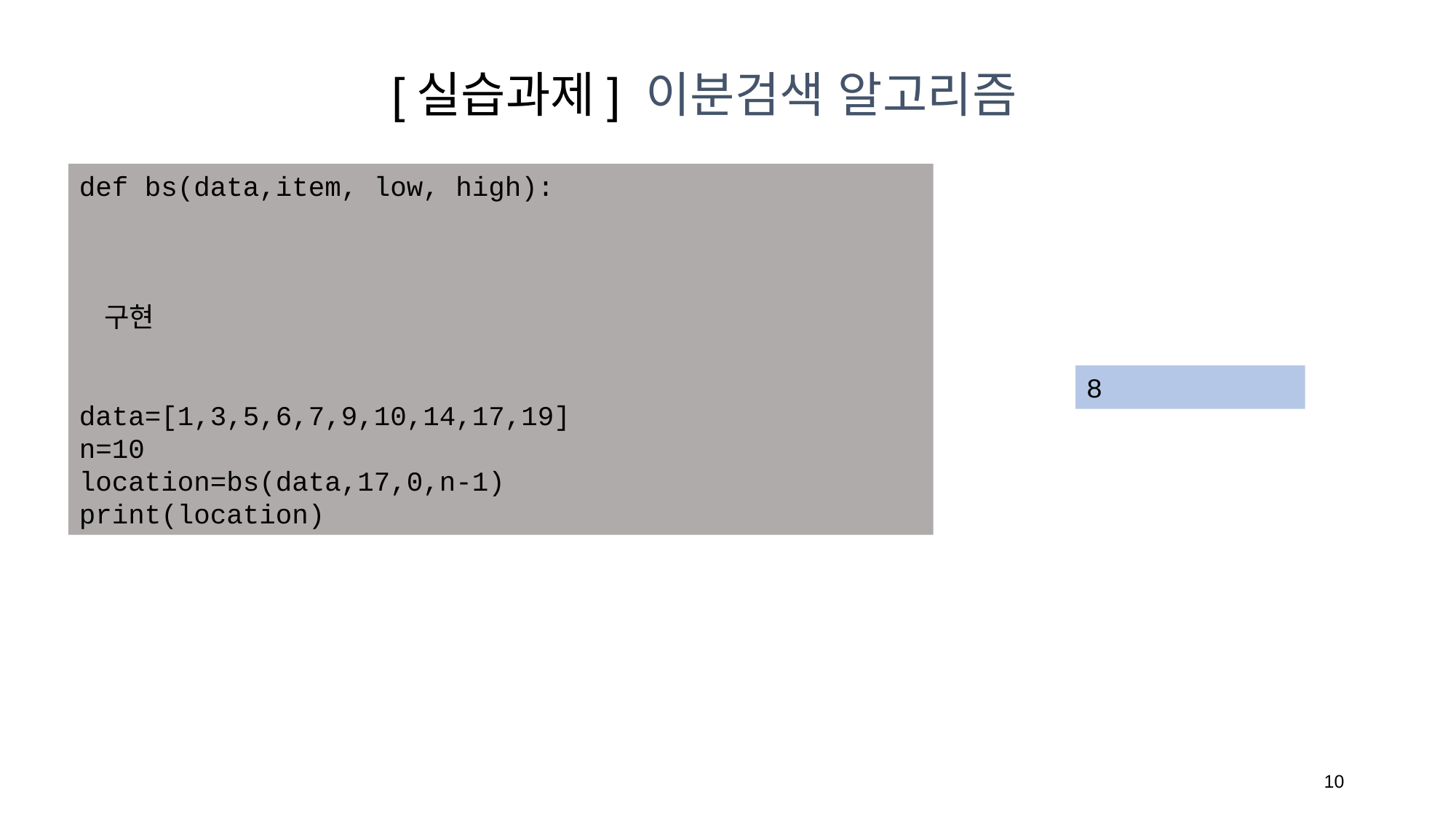

[실습과제] 이분검색 알고리즘
def bs(data,item, low, high):

   구현

data=[1,3,5,6,7,9,10,14,17,19]
n=10
location=bs(data,17,0,n-1)
print(location)
8
10